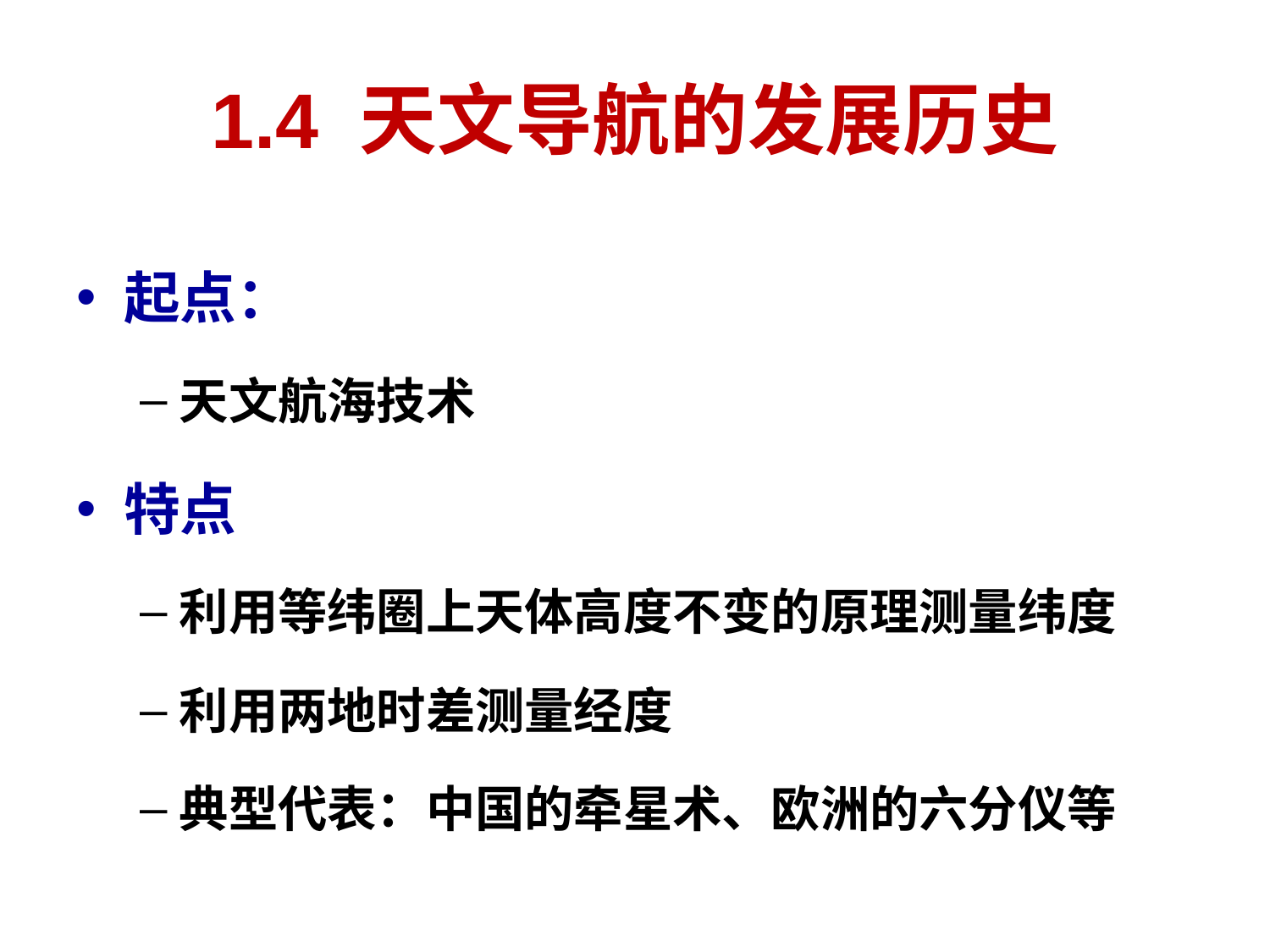

# 1.4 天文导航的发展历史
起点：
天文航海技术
特点
利用等纬圈上天体高度不变的原理测量纬度
利用两地时差测量经度
典型代表：中国的牵星术、欧洲的六分仪等